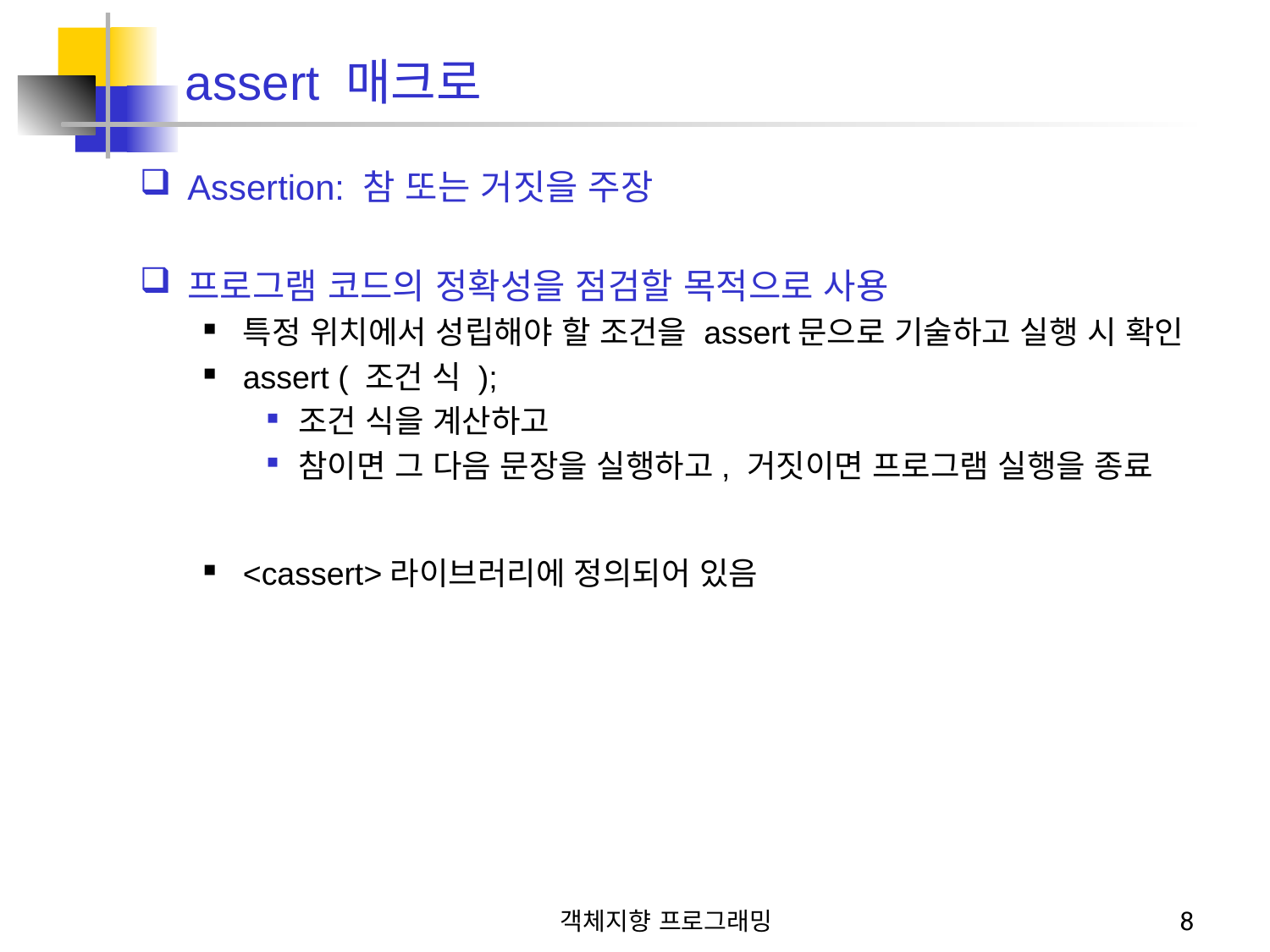

# assert 매크로
Assertion: 참 또는 거짓을 주장

프로그램 코드의 정확성을 점검할 목적으로 사용
특정 위치에서 성립해야 할 조건을 assert문으로 기술하고 실행 시 확인
assert ( 조건 식 );
조건 식을 계산하고
참이면 그 다음 문장을 실행하고, 거짓이면 프로그램 실행을 종료

<cassert>라이브러리에 정의되어 있음
객체지향 프로그래밍
8